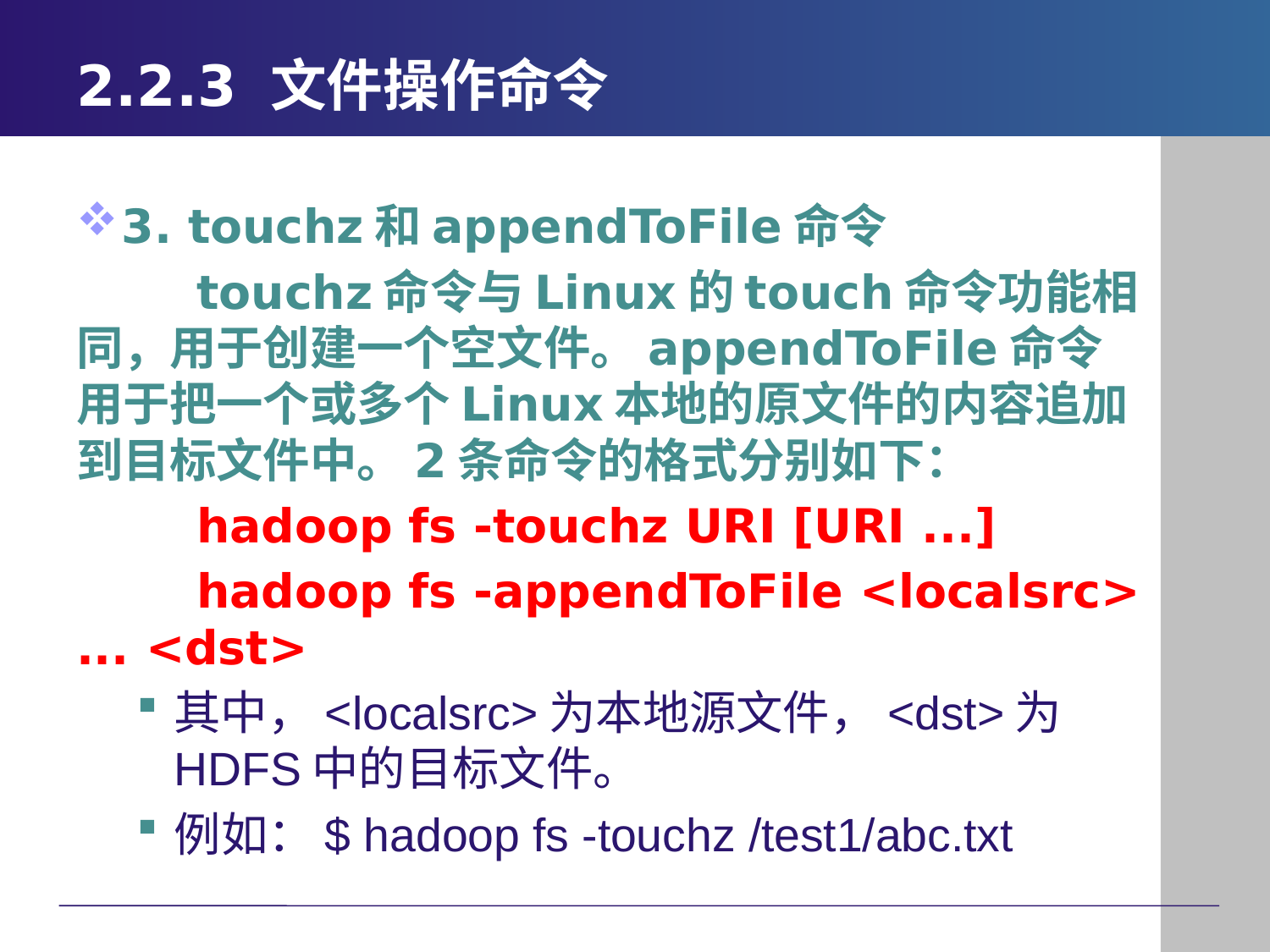

# 2.2.3 文件操作命令
3. touchz和appendToFile命令
	touchz命令与Linux的touch命令功能相同，用于创建一个空文件。appendToFile命令用于把一个或多个Linux本地的原文件的内容追加到目标文件中。2条命令的格式分别如下：
	hadoop fs -touchz URI [URI ...]
	hadoop fs -appendToFile <localsrc> ... <dst>
其中，<localsrc>为本地源文件，<dst>为HDFS中的目标文件。
例如：$ hadoop fs -touchz /test1/abc.txt